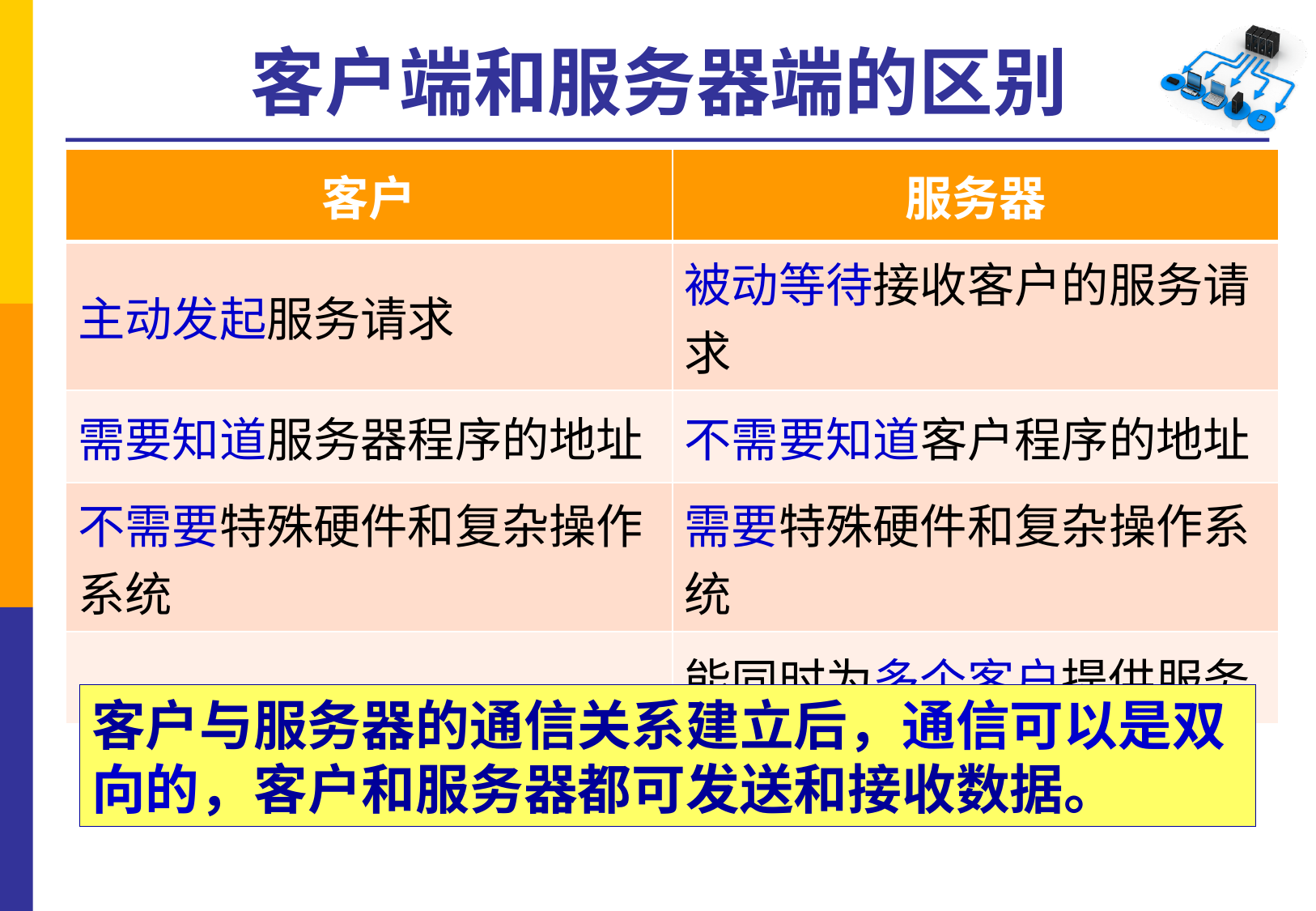

# 客户端和服务器端的区别
| 客户 | 服务器 |
| --- | --- |
| 主动发起服务请求 | 被动等待接收客户的服务请求 |
| 需要知道服务器程序的地址 | 不需要知道客户程序的地址 |
| 不需要特殊硬件和复杂操作系统 | 需要特殊硬件和复杂操作系统 |
|  | 能同时为多个客户提供服务 |
客户与服务器的通信关系建立后，通信可以是双向的，客户和服务器都可发送和接收数据。